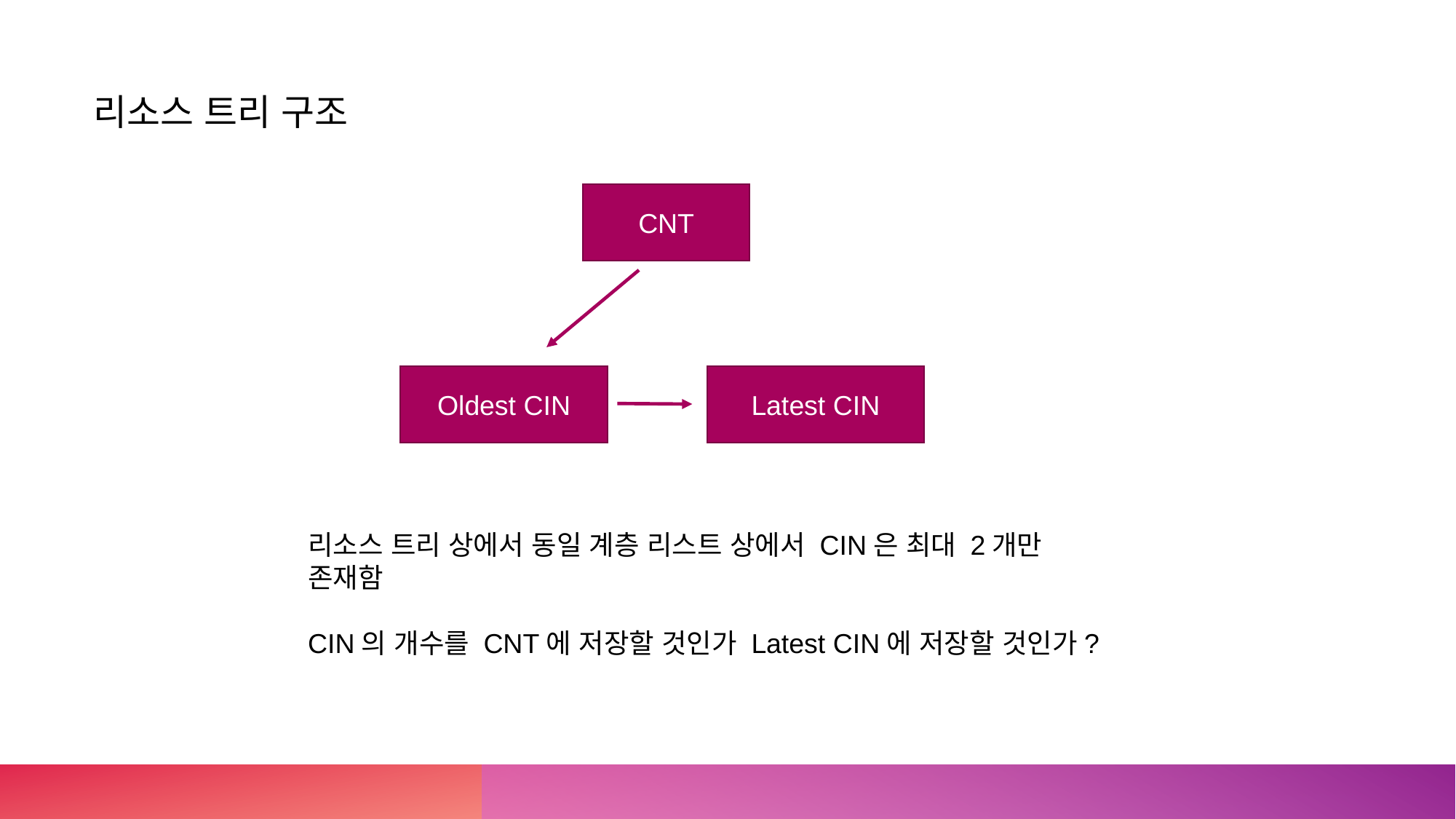

리소스 트리 구조
CNT
Latest CIN
Oldest CIN
리소스 트리 상에서 동일 계층 리스트 상에서 CIN은 최대 2개만 존재함

CIN의 개수를 CNT에 저장할 것인가 Latest CIN에 저장할 것인가?